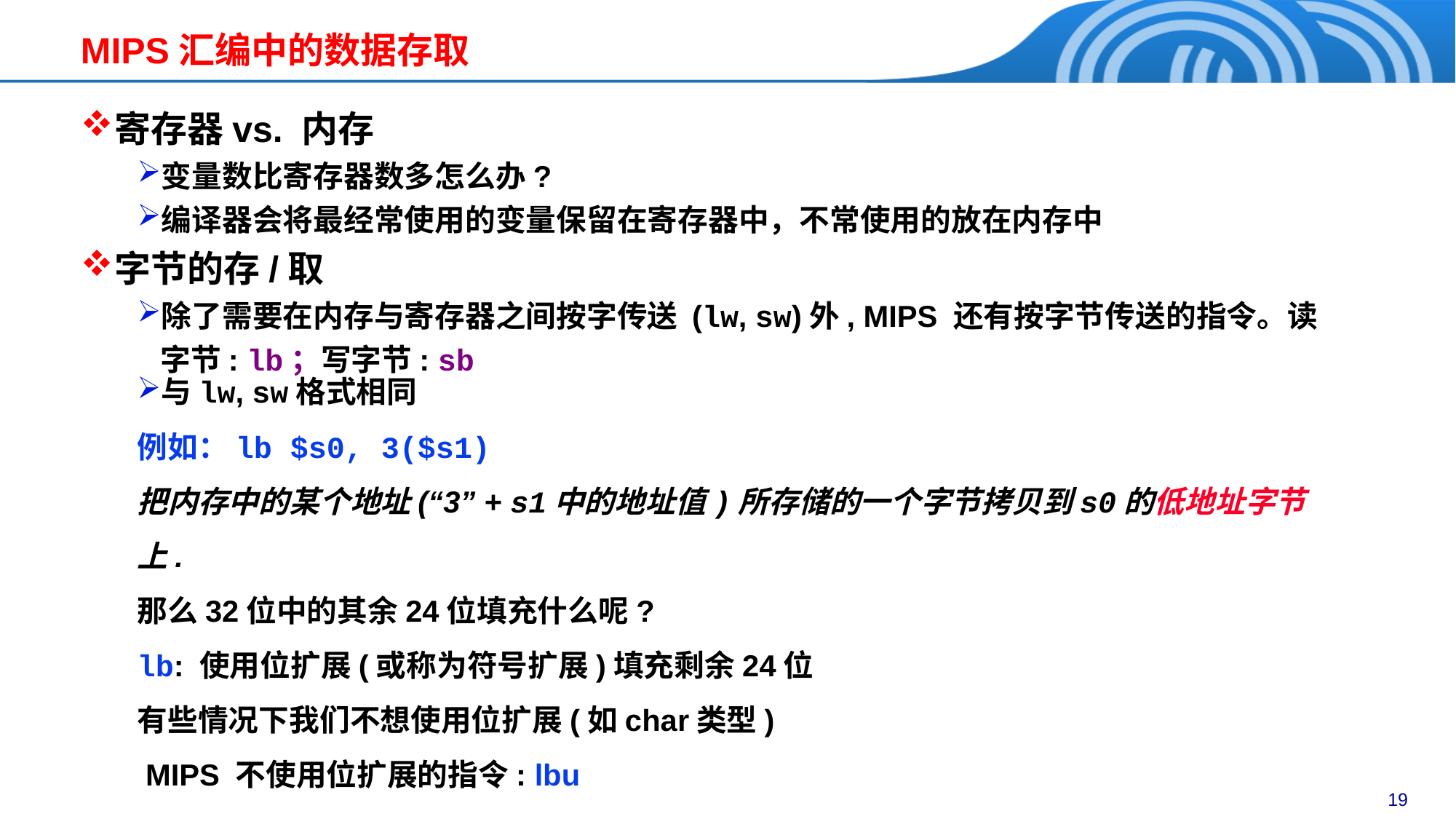

MIPS汇编中的数据存取
寄存器vs. 内存
变量数比寄存器数多怎么办?
编译器会将最经常使用的变量保留在寄存器中，不常使用的放在内存中
字节的存/取
除了需要在内存与寄存器之间按字传送 (lw, sw)外, MIPS 还有按字节传送的指令。读字节: lb；写字节: sb
与lw, sw格式相同
例如：lb $s0, 3($s1)
把内存中的某个地址(“3” + s1中的地址值)所存储的一个字节拷贝到s0的低地址字节上.
那么32位中的其余24位填充什么呢?
lb: 使用位扩展(或称为符号扩展)填充剩余24位
有些情况下我们不想使用位扩展(如char类型)
 MIPS 不使用位扩展的指令: lbu